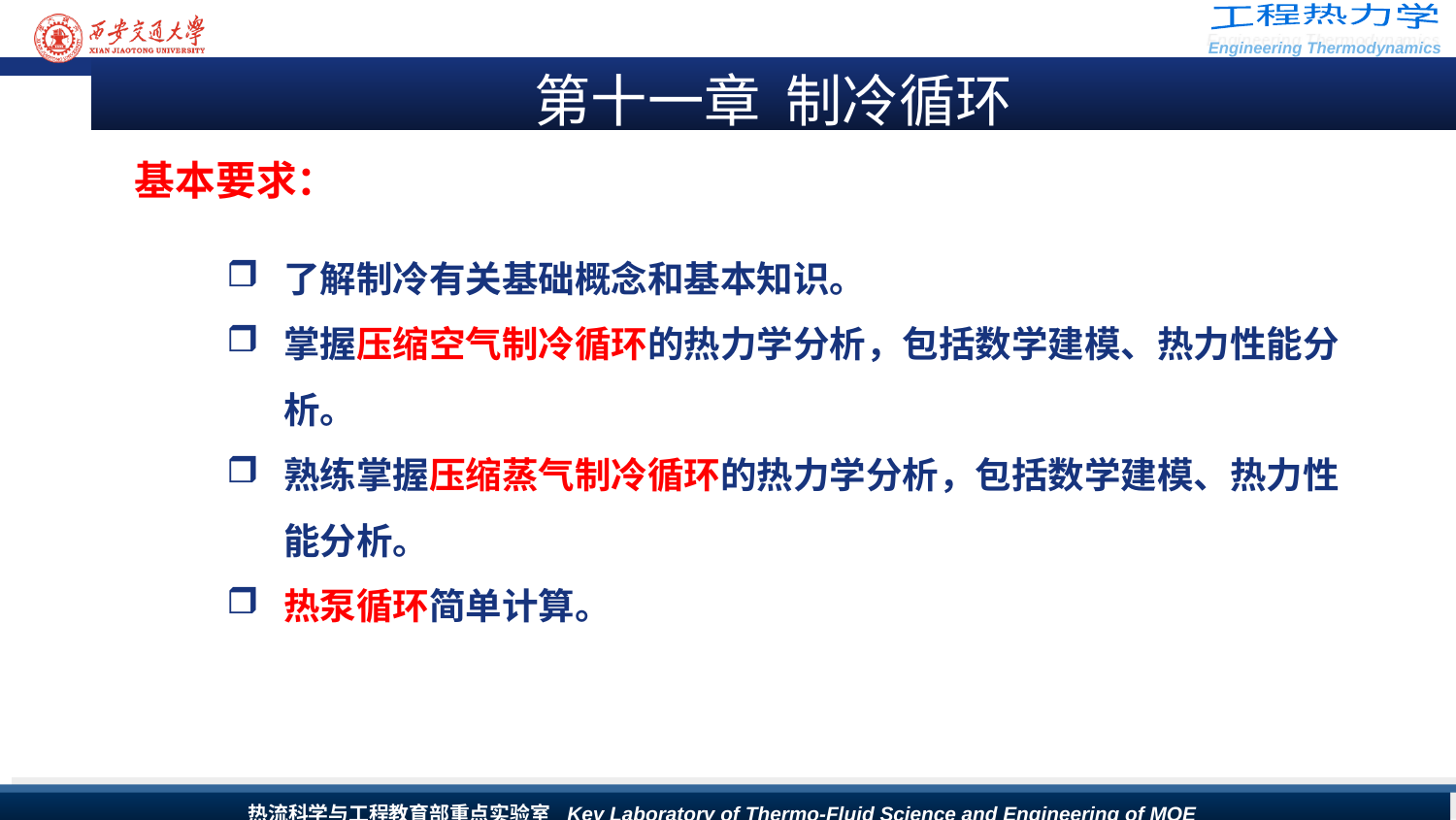

第十一章  制冷循环
基本要求：
了解制冷有关基础概念和基本知识。
掌握压缩空气制冷循环的热力学分析，包括数学建模、热力性能分析。
熟练掌握压缩蒸气制冷循环的热力学分析，包括数学建模、热力性能分析。
热泵循环简单计算。